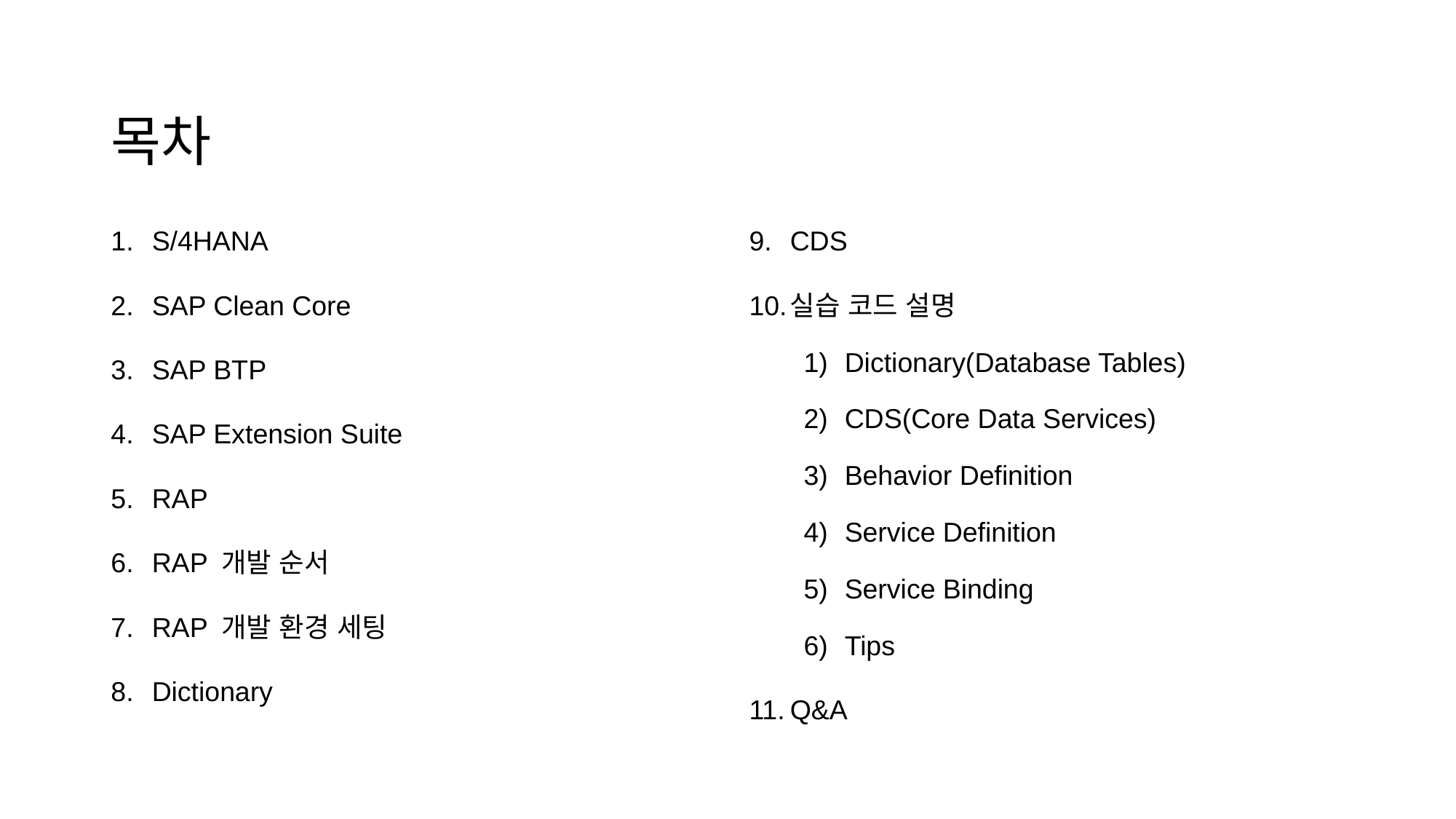

# 목차
S/4HANA
SAP Clean Core
SAP BTP
SAP Extension Suite
RAP
RAP 개발 순서
RAP 개발 환경 세팅
Dictionary
CDS
실습 코드 설명
Dictionary(Database Tables)
CDS(Core Data Services)
Behavior Definition
Service Definition
Service Binding
Tips
Q&A